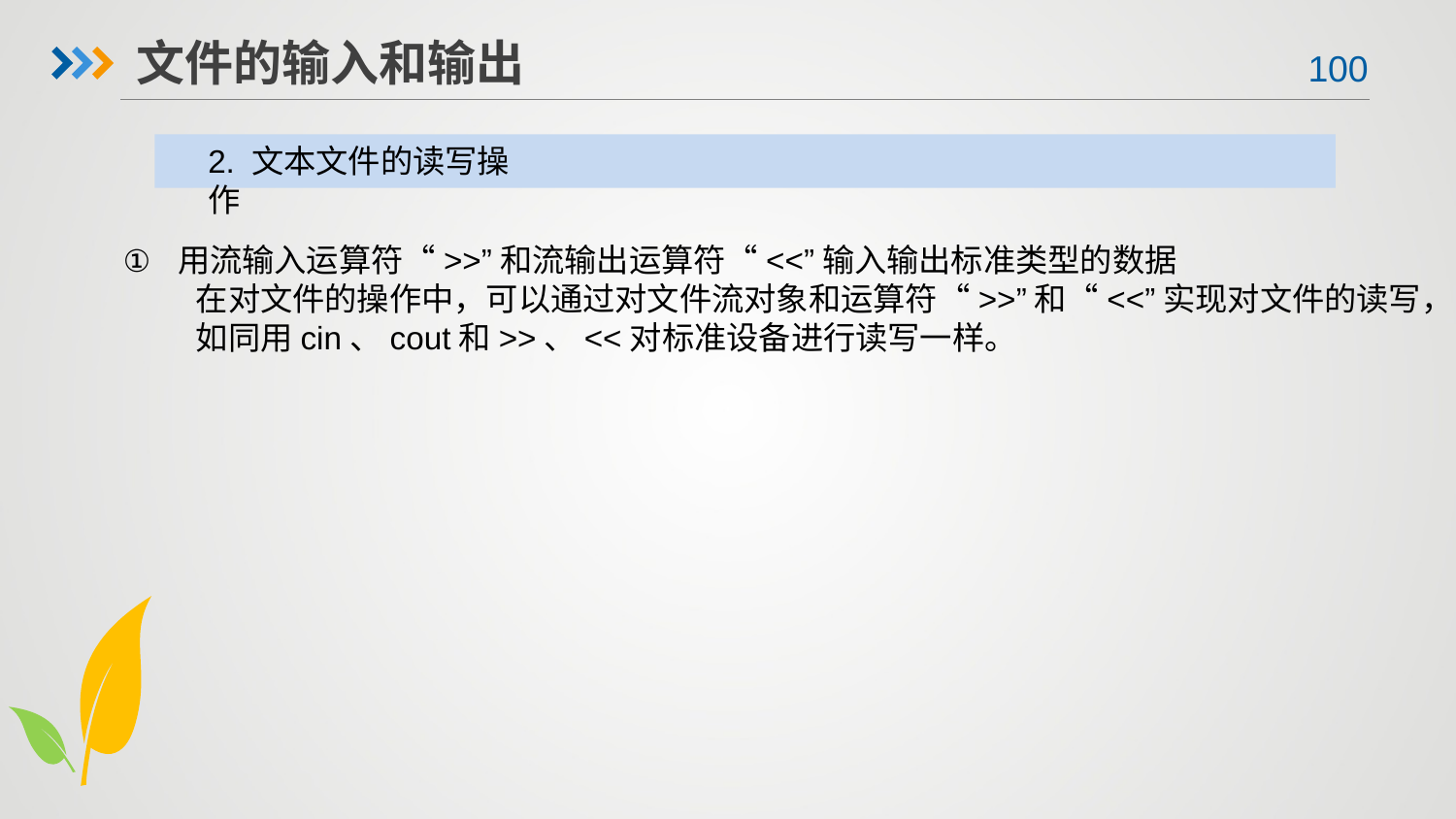

文件的输入和输出

2. 文本文件的读写操作
用流输入运算符“>>”和流输出运算符“<<”输入输出标准类型的数据
在对文件的操作中，可以通过对文件流对象和运算符“>>”和“<<”实现对文件的读写，如同用cin、cout和>>、<<对标准设备进行读写一样。